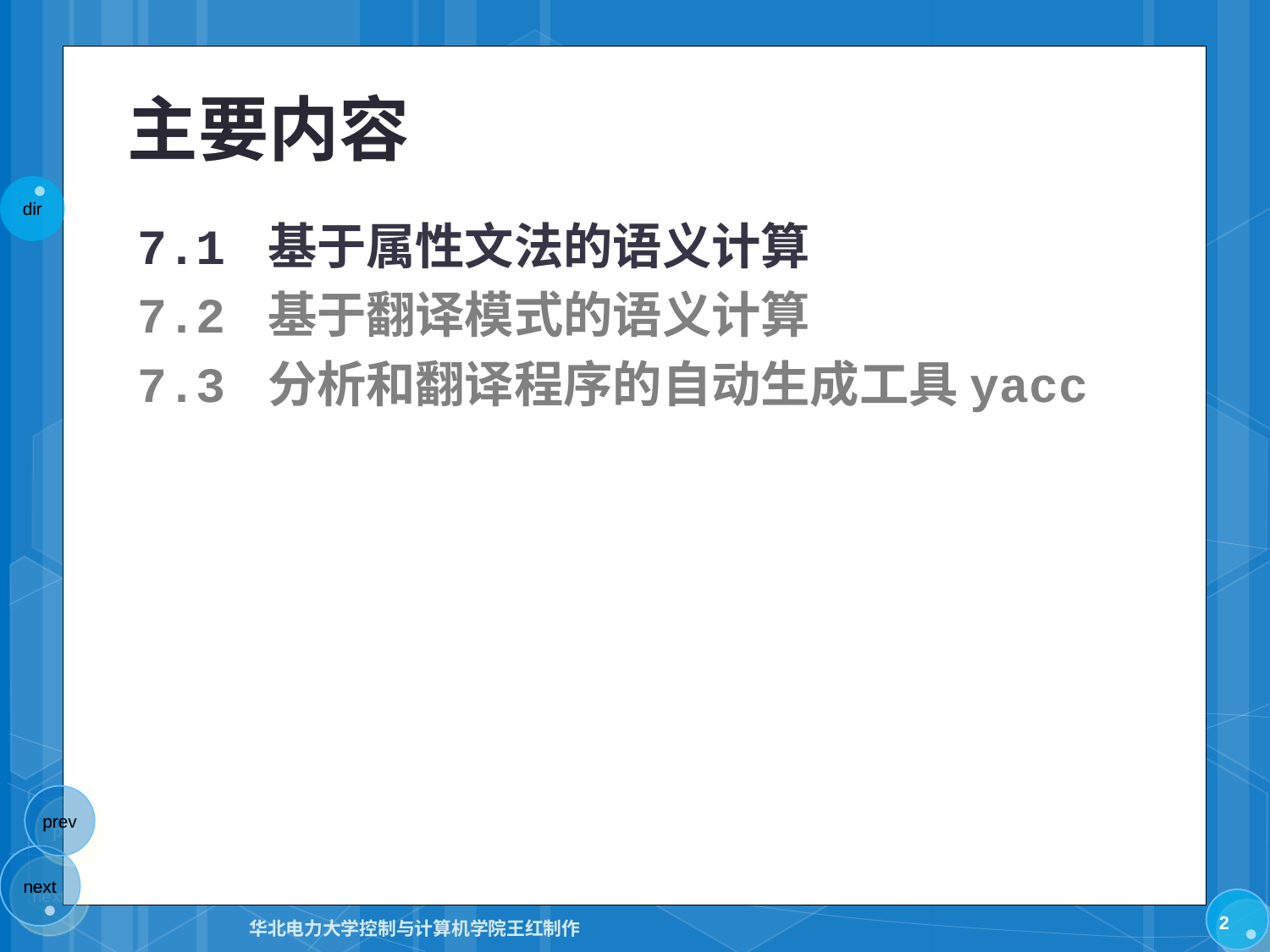

# 主要内容
7.1 基于属性文法的语义计算
7.2 基于翻译模式的语义计算
7.3 分析和翻译程序的自动生成工具yacc
2
华北电力大学控制与计算机学院王红制作